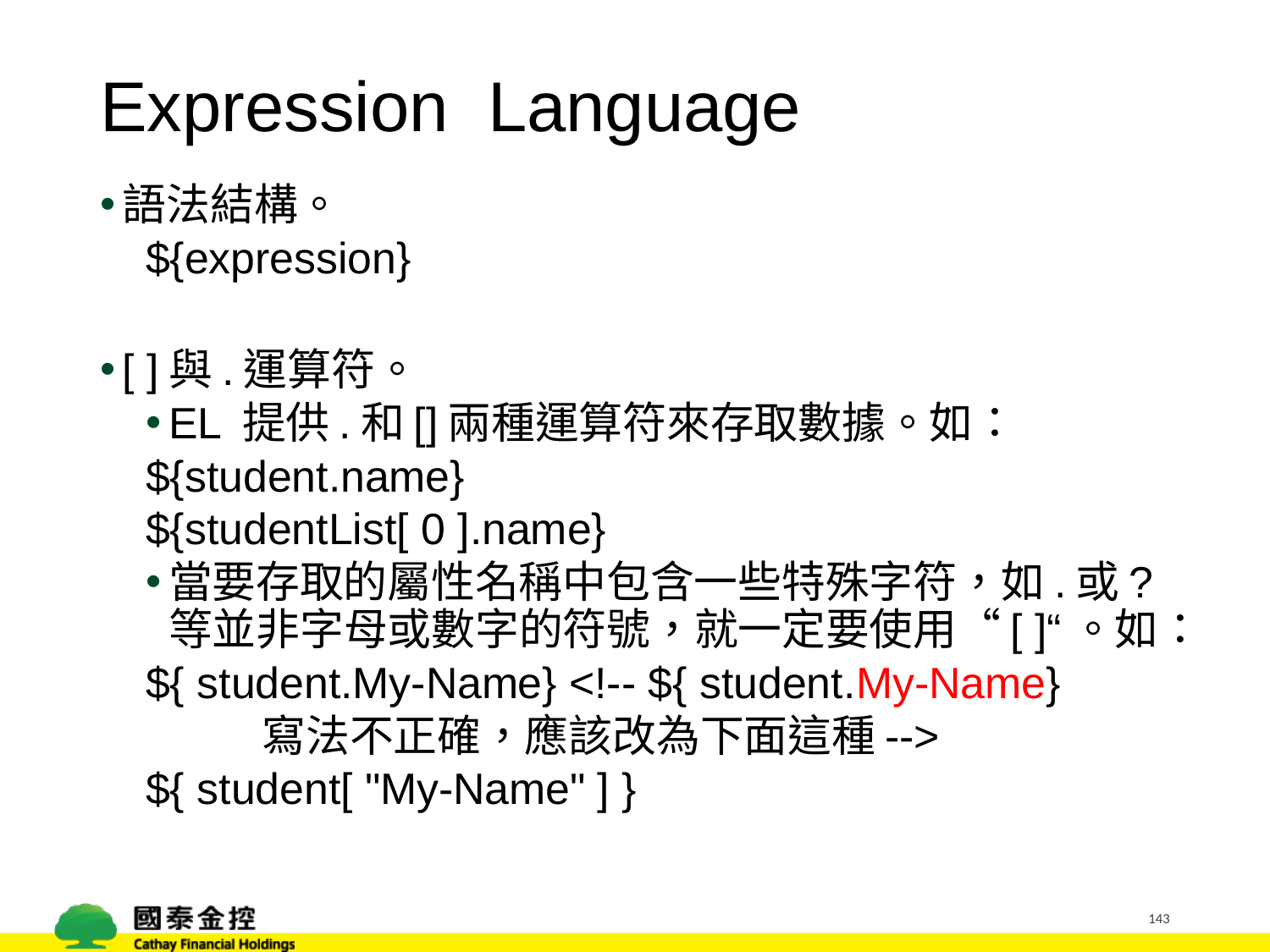

# Expression  Language
語法結構。
${expression}

[ ]與.運算符。
EL 提供.和[]兩種運算符來存取數據。如：
	${student.name}
	${studentList[ 0 ].name}
當要存取的屬性名稱中包含一些特殊字符，如.或?等並非字母或數字的符號，就一定要使用“[ ]“。如：
	${ student.My-Name} <!-- ${ student.My-Name}
           寫法不正確，應該改為下面這種-->
	${ student[ "My-Name" ] }